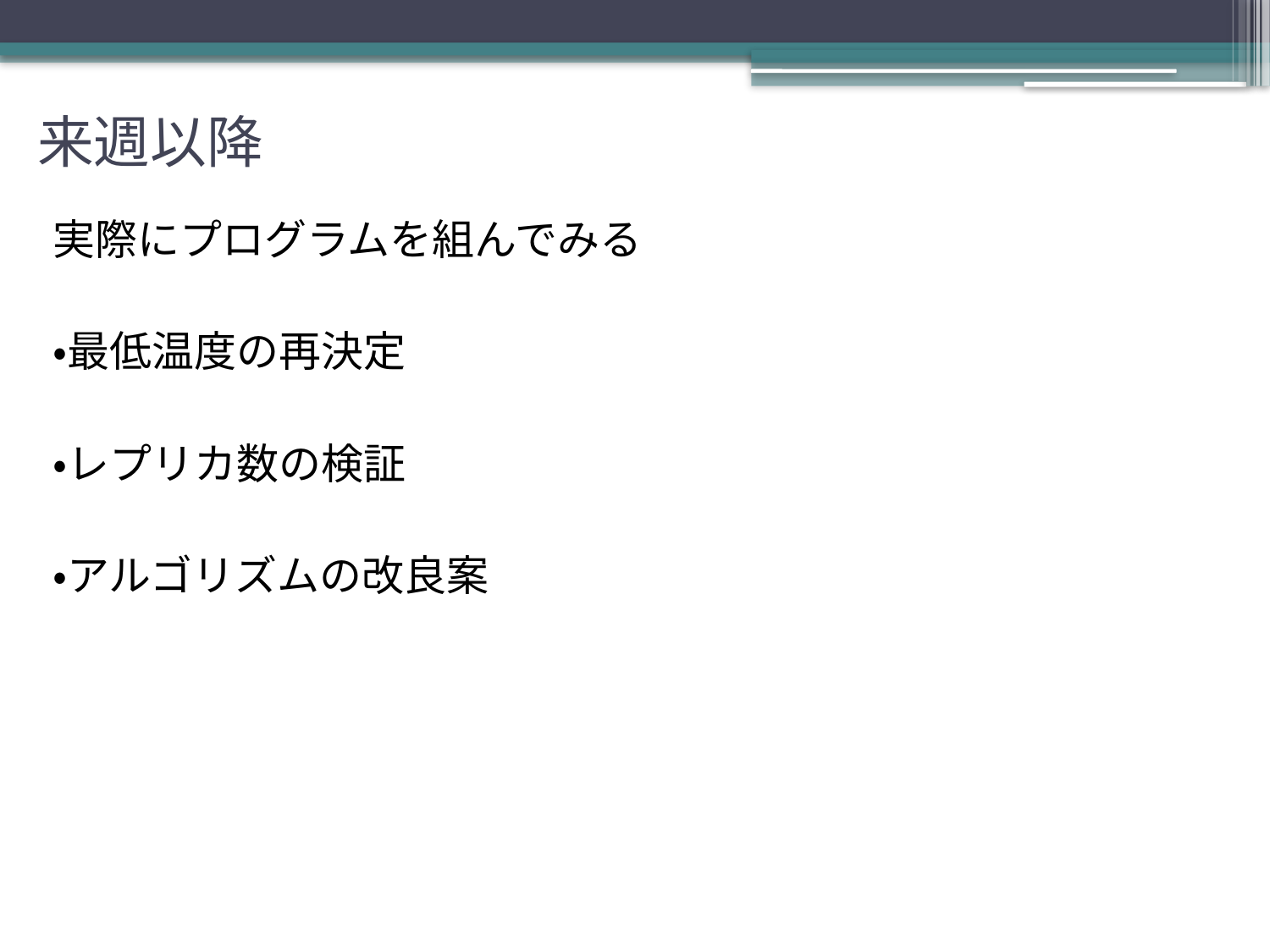

# 来週以降
実際にプログラムを組んでみる

・最低温度の再決定

・レプリカ数の検証

・アルゴリズムの改良案